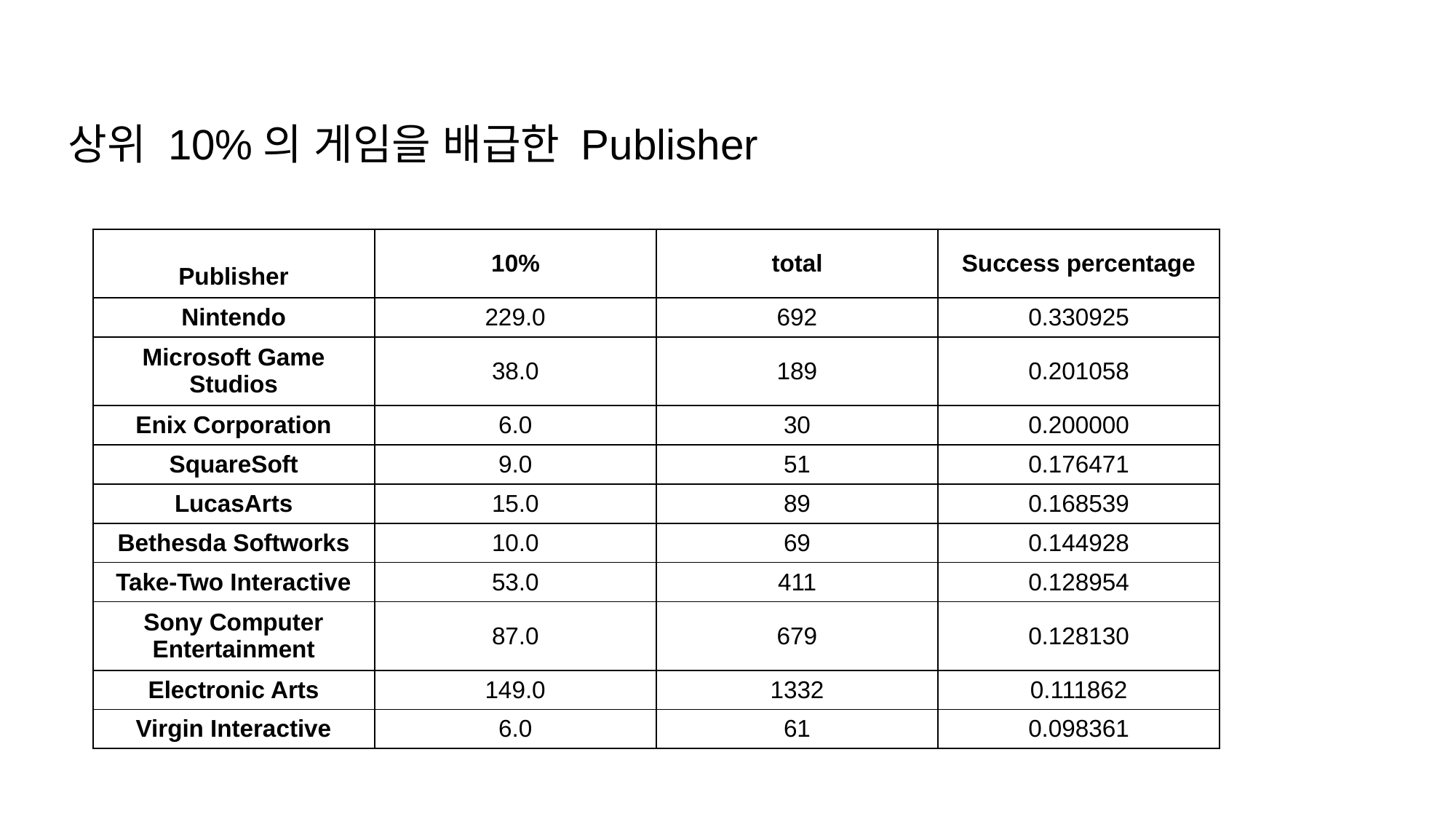

# 상위 10%의 게임을 배급한 Publisher
| Publisher | 10% | total | Success percentage |
| --- | --- | --- | --- |
| Nintendo | 229.0 | 692 | 0.330925 |
| Microsoft Game Studios | 38.0 | 189 | 0.201058 |
| Enix Corporation | 6.0 | 30 | 0.200000 |
| SquareSoft | 9.0 | 51 | 0.176471 |
| LucasArts | 15.0 | 89 | 0.168539 |
| Bethesda Softworks | 10.0 | 69 | 0.144928 |
| Take-Two Interactive | 53.0 | 411 | 0.128954 |
| Sony Computer Entertainment | 87.0 | 679 | 0.128130 |
| Electronic Arts | 149.0 | 1332 | 0.111862 |
| Virgin Interactive | 6.0 | 61 | 0.098361 |